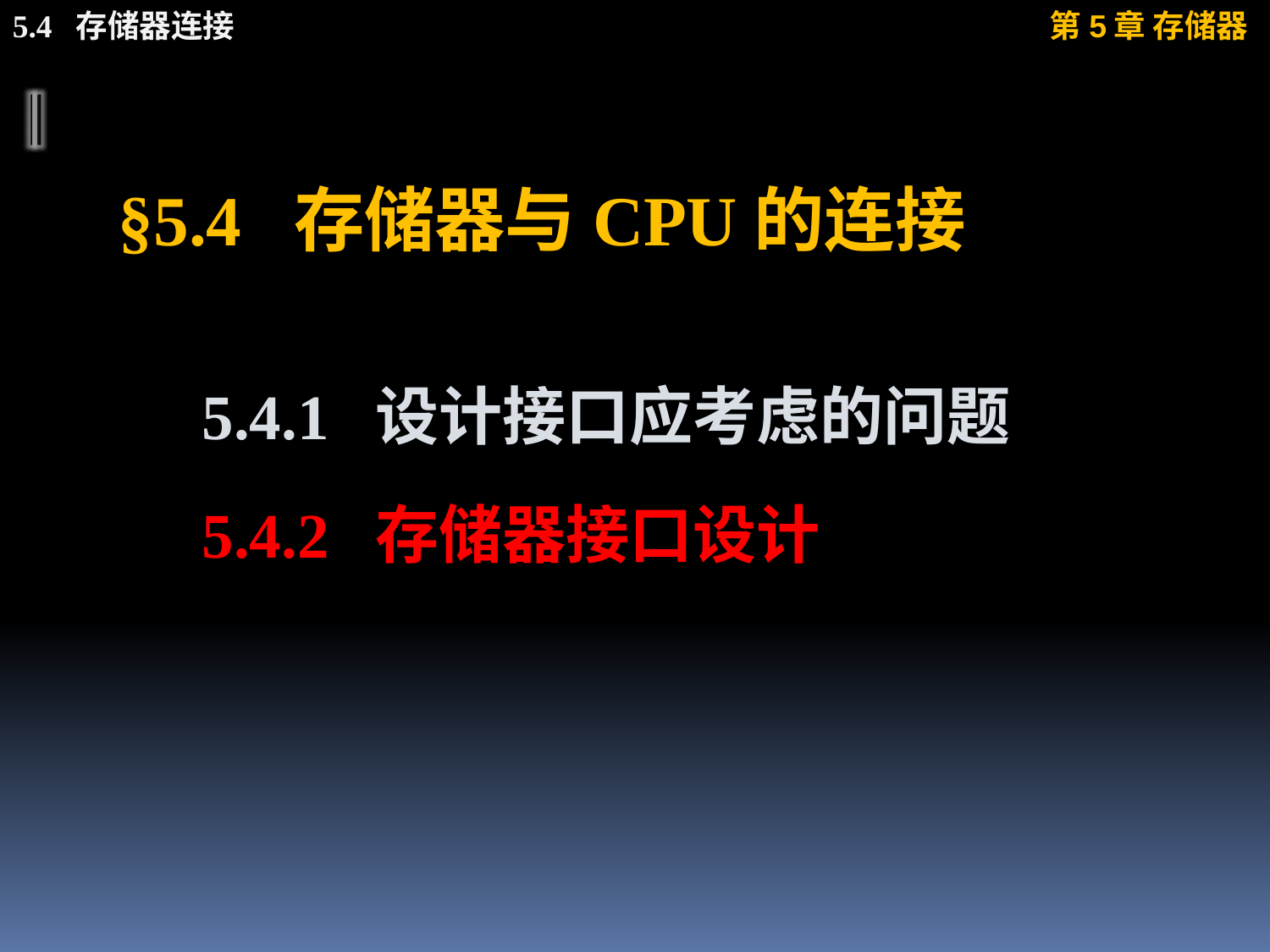

# §5.4  存储器与CPU的连接
5.4.1  设计接口应考虑的问题
5.4.2  存储器接口设计